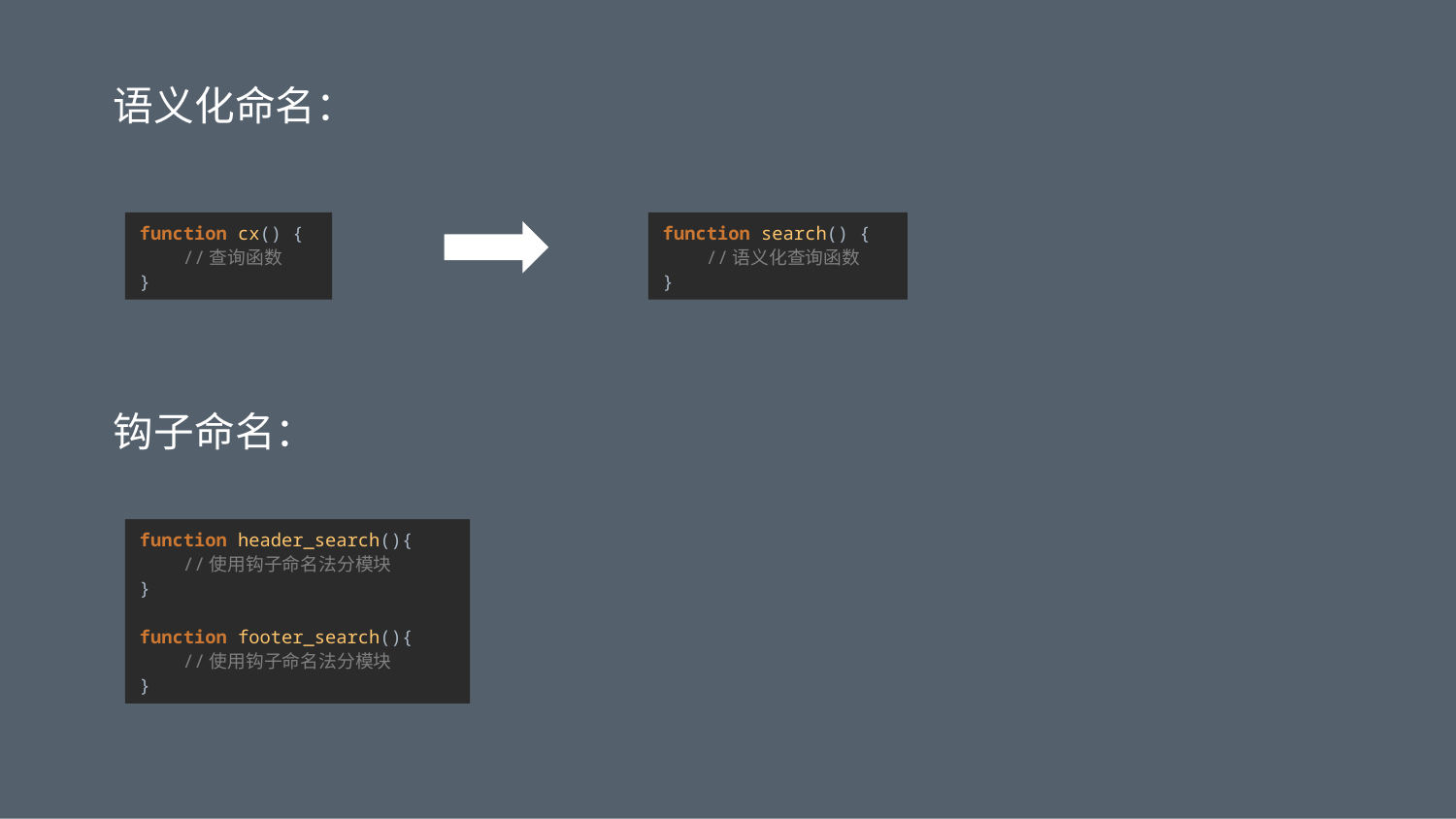

语义化命名：
function cx() {
    //查询函数
}
function search() {
    //语义化查询函数
}

钩子命名：
function header_search(){
    //使用钩子命名法分模块
}
function footer_search(){
    //使用钩子命名法分模块
}